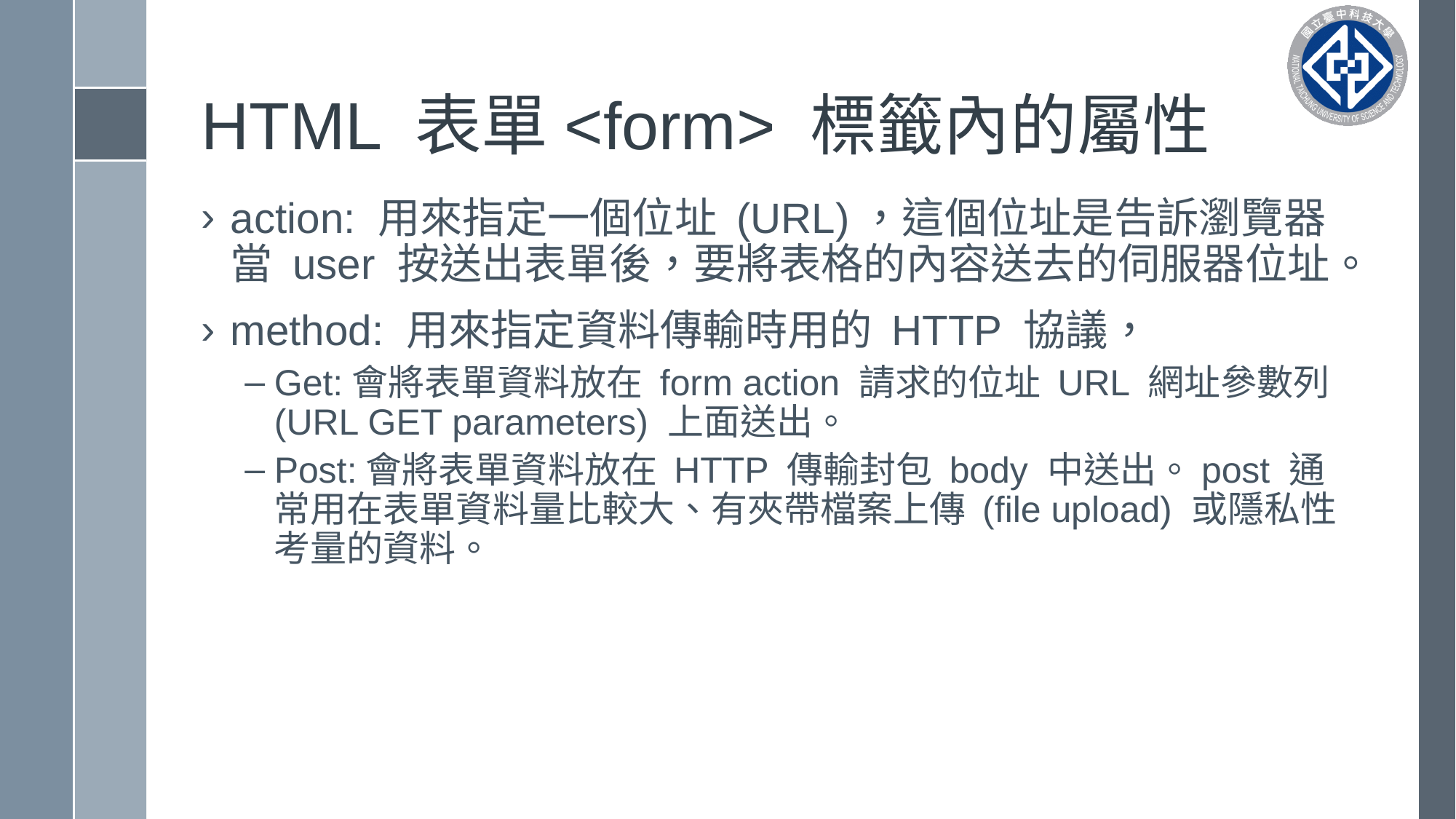

# HTML 表單<form> 標籤內的屬性
action: 用來指定一個位址 (URL)，這個位址是告訴瀏覽器 當 user 按送出表單後，要將表格的內容送去的伺服器位址。
method: 用來指定資料傳輸時用的 HTTP 協議，
Get:會將表單資料放在 form action 請求的位址 URL 網址參數列 (URL GET parameters) 上面送出。
Post:會將表單資料放在 HTTP 傳輸封包 body 中送出。post 通常用在表單資料量比較大、有夾帶檔案上傳 (file upload) 或隱私性考量的資料。